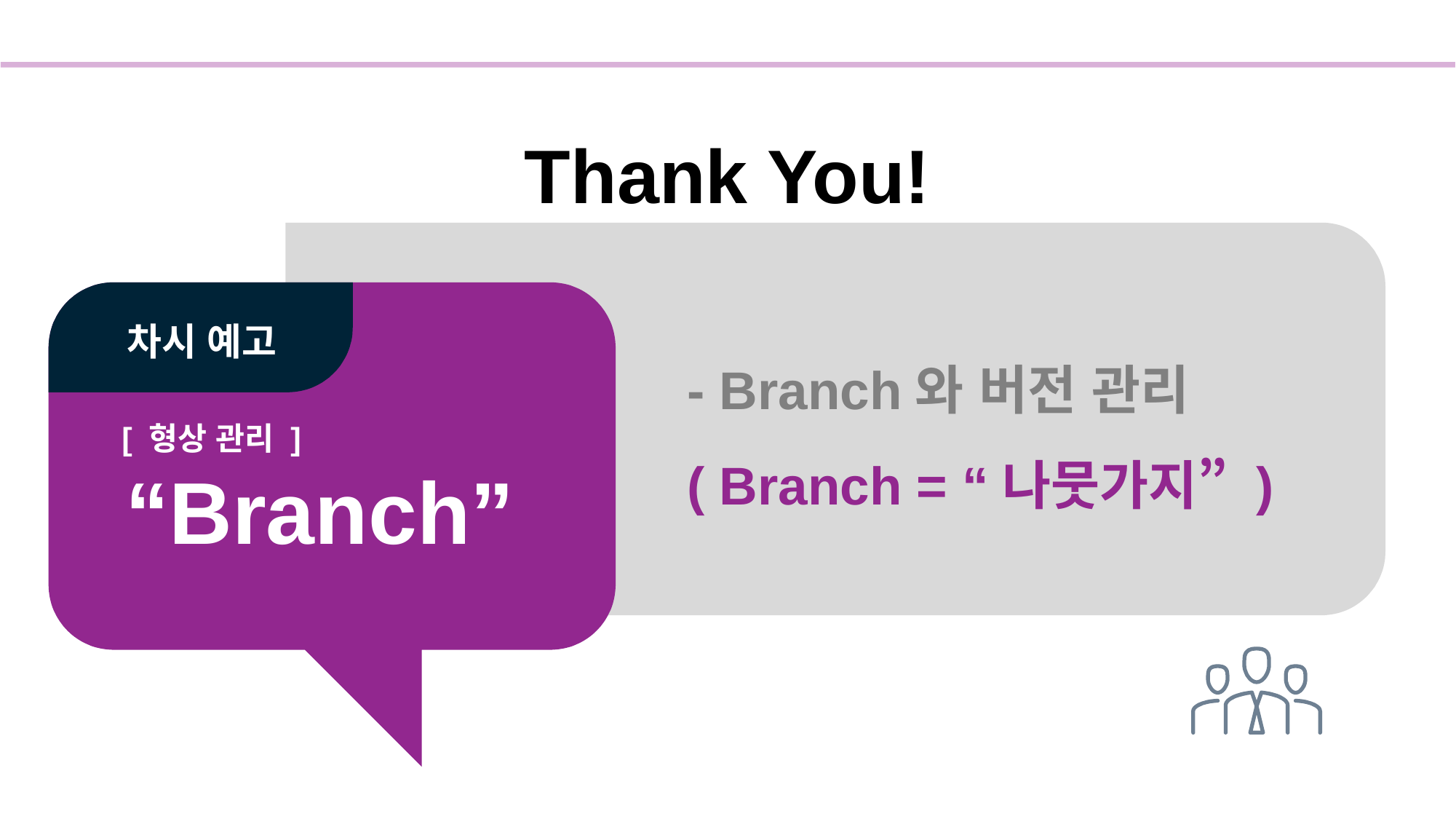

Thank You!

차시 예고
- Branch와 버전 관리
( Branch = “나뭇가지” )
[ 형상 관리 ]

“Branch”